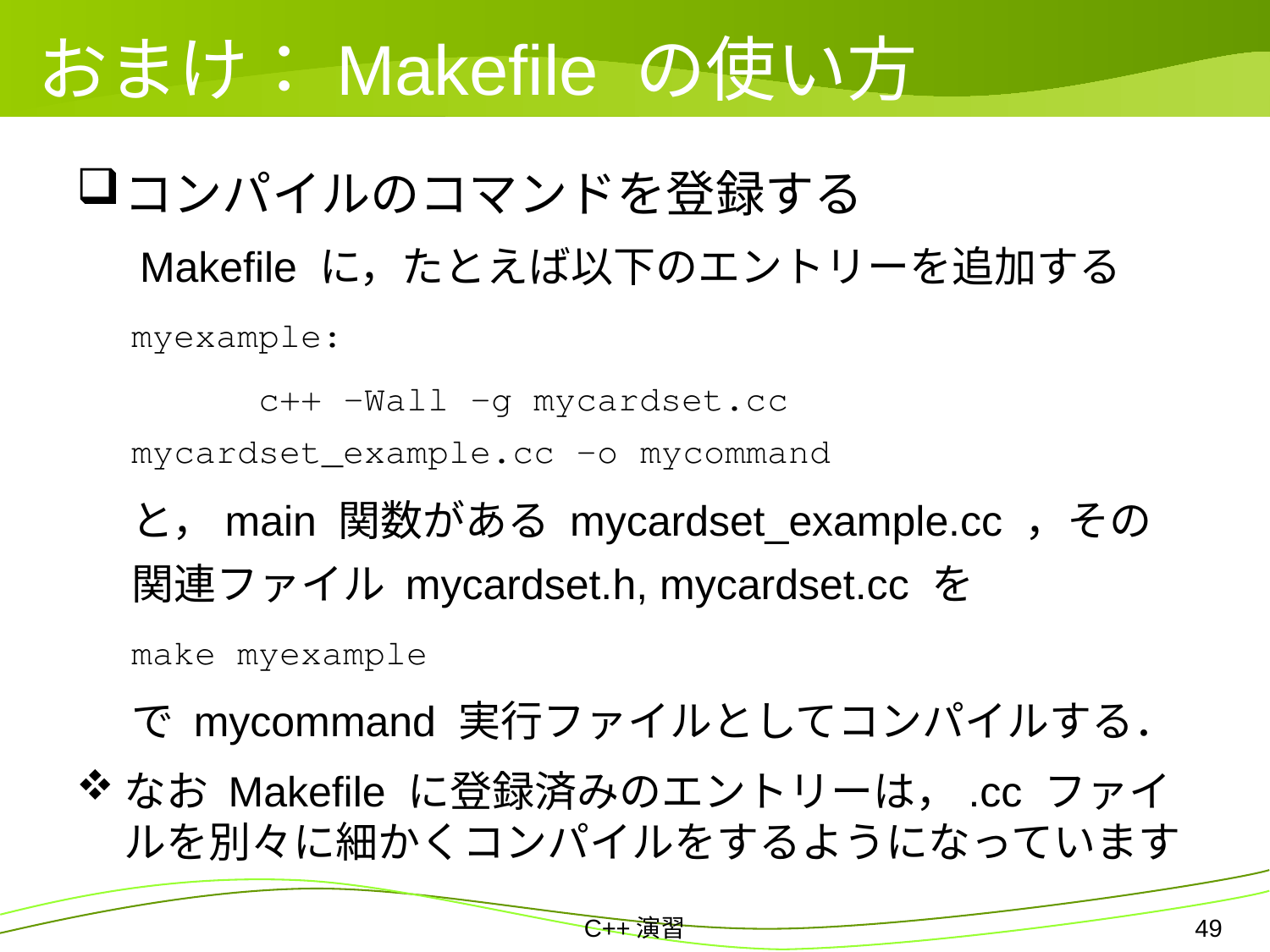

# おまけ：Makefile の使い方
コンパイルのコマンドを登録する
Makefile に，たとえば以下のエントリーを追加する
myexample:
	c++ -Wall -g mycardset.cc mycardset_example.cc -o mycommand
と，main 関数がある mycardset_example.cc ，その関連ファイル mycardset.h, mycardset.cc を
make myexample
で mycommand 実行ファイルとしてコンパイルする．
なお Makefile に登録済みのエントリーは，.cc ファイルを別々に細かくコンパイルをするようになっています
C++演習
49